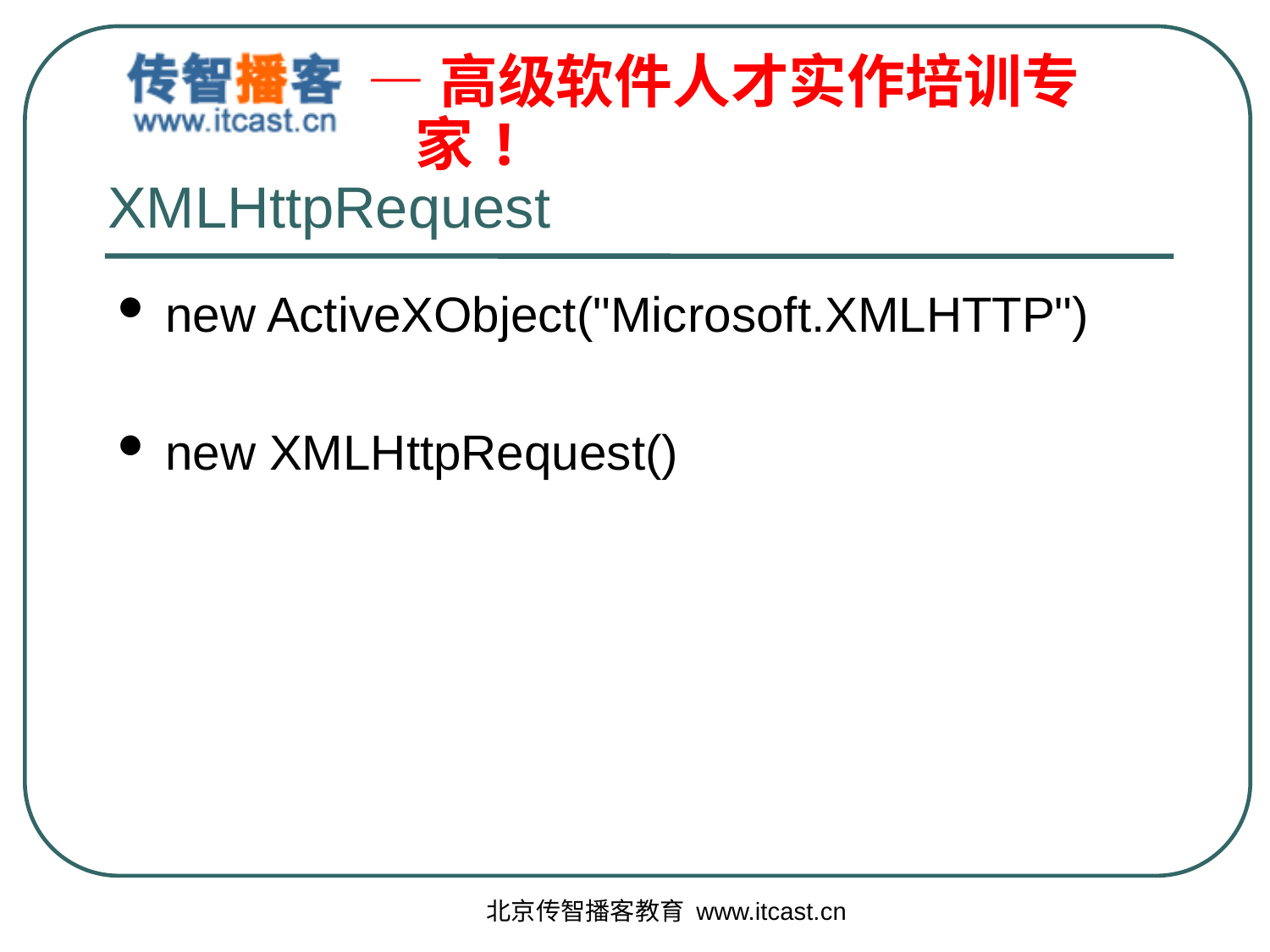

# XMLHttpRequest
new ActiveXObject("Microsoft.XMLHTTP")

new XMLHttpRequest()
北京传智播客教育 www.itcast.cn